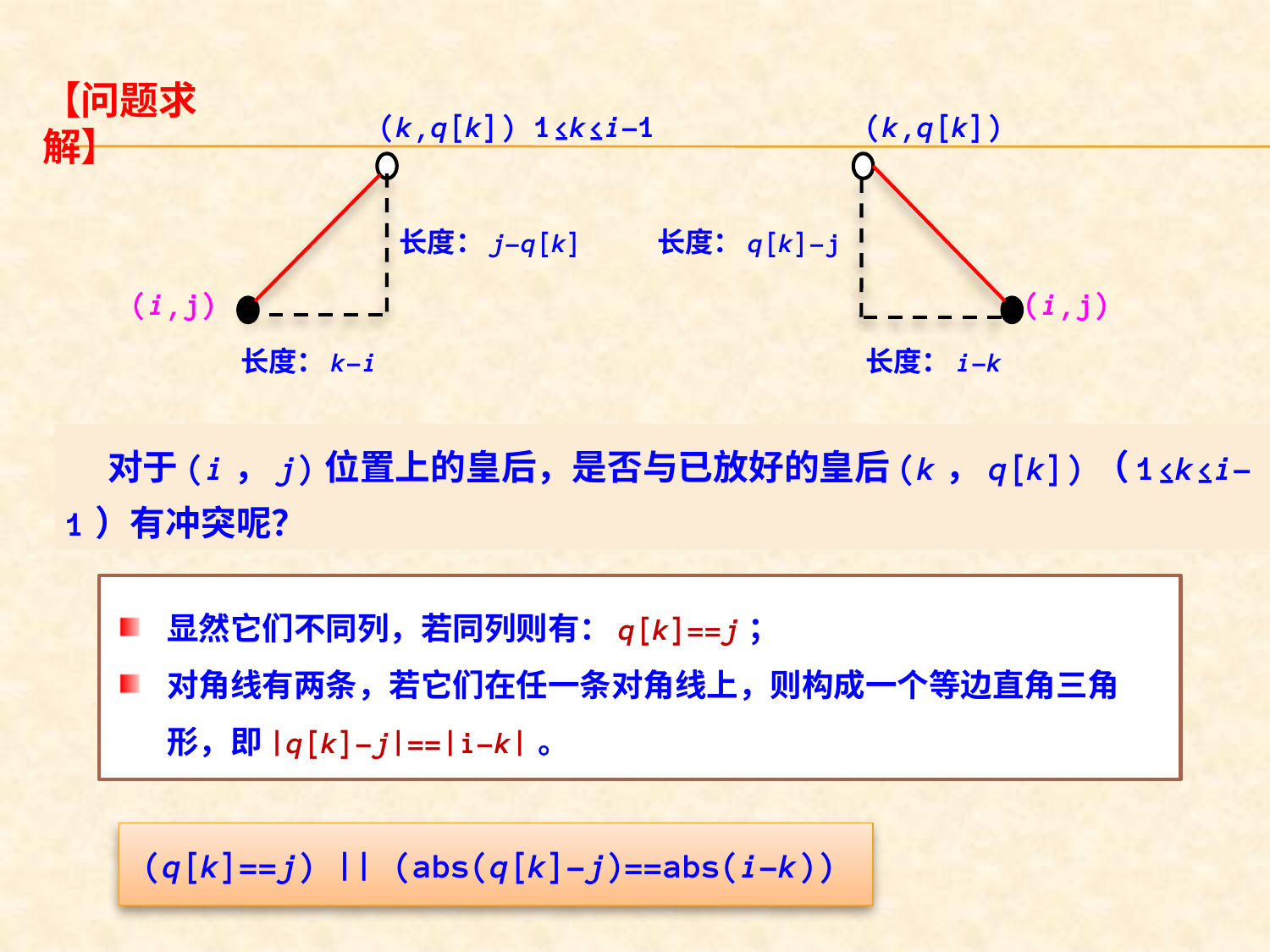

【问题求解】
(k,q[k]) 1≤k≤i-1
(k,q[k])

长度：j-q[k]
长度：q[k]-j
(i,j)
(i,j)

长度：k-i
长度：i-k

    对于(i，j)位置上的皇后，是否与已放好的皇后(k，q[k])（1≤k≤i-1）有冲突呢？
显然它们不同列，若同列则有：q[k]==j；
对角线有两条，若它们在任一条对角线上，则构成一个等边直角三角形，即|q[k]-j|==|i-k|。
(q[k]==j) || (abs(q[k]-j)==abs(i-k))